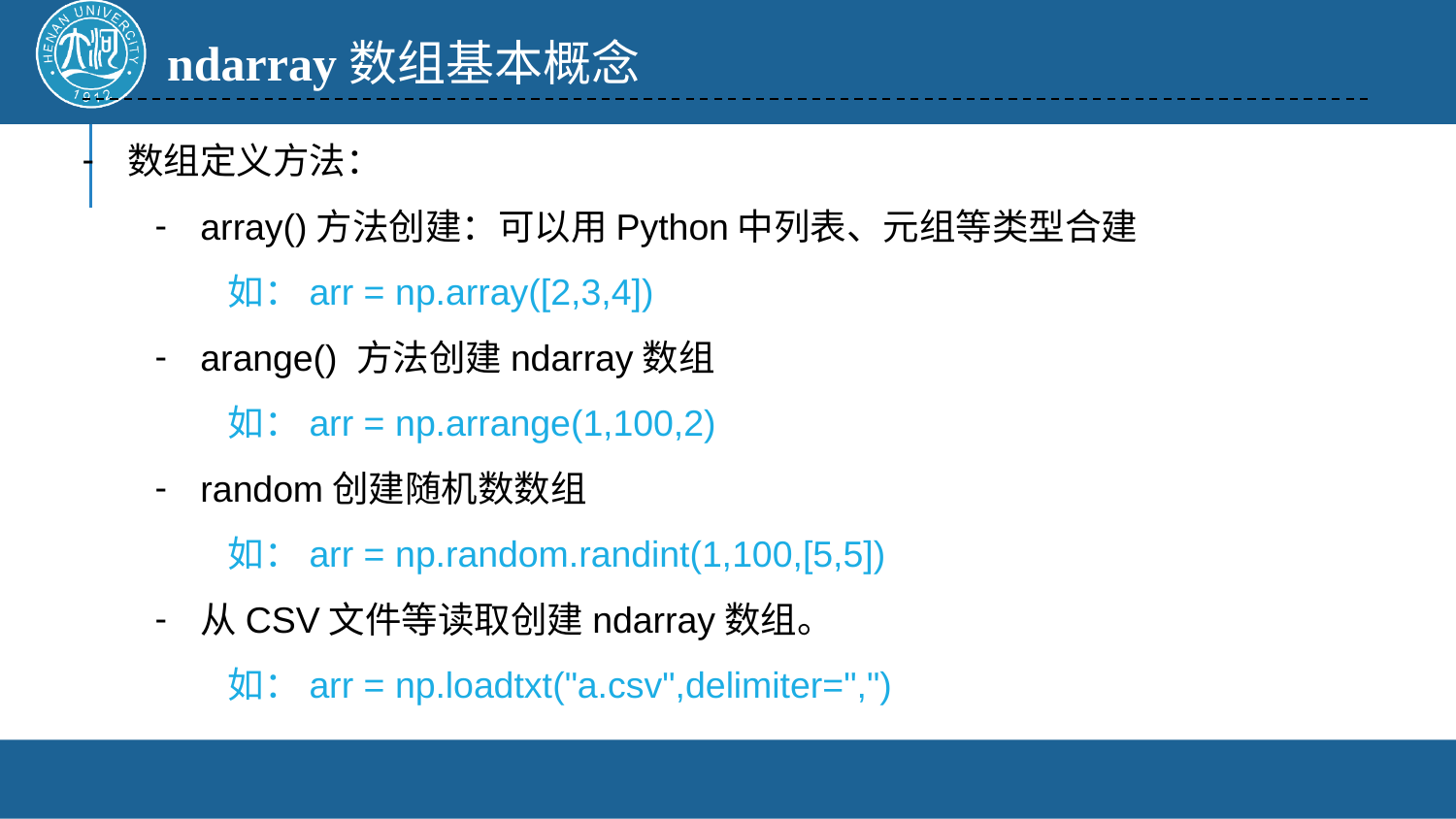

ndarray数组基本概念
数组定义方法：
array()方法创建：可以用Python中列表、元组等类型合建
如：arr = np.array([2,3,4])
arange() 方法创建ndarray数组
如：arr = np.arrange(1,100,2)
random创建随机数数组
如：arr = np.random.randint(1,100,[5,5])
从CSV文件等读取创建ndarray数组。
如：arr = np.loadtxt("a.csv",delimiter=",")